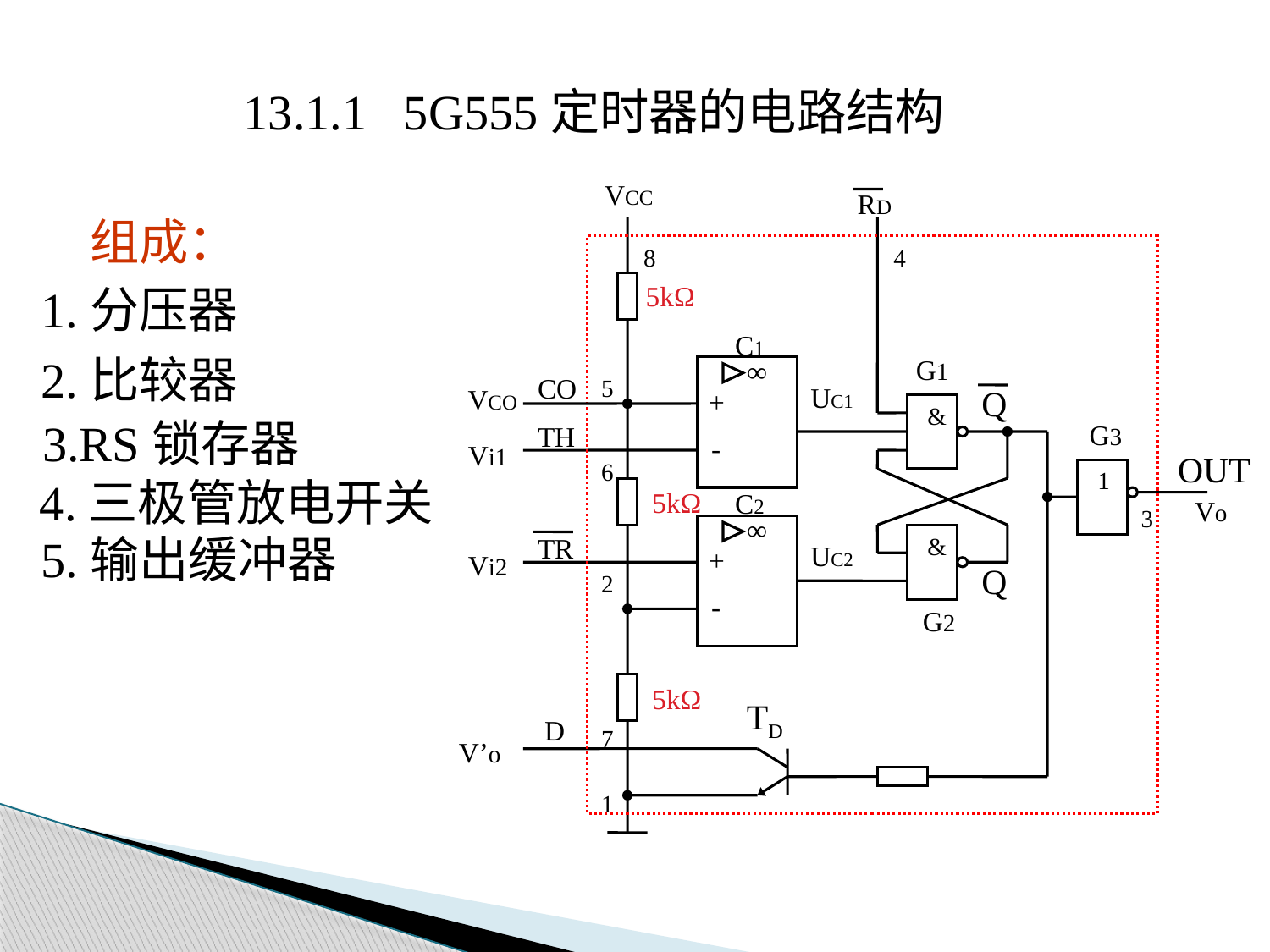

13.1.1   5G555定时器的电路结构
VCC
RD

8
4
5kΩ

C1
G1
∞

CO
5
UC1
VCO
Q
+

&

G3
TH

-

Vi1

OUT

6

1

5kΩ
C2

Vo

3
∞

TR

&

UC2
+
Vi2

Q

2

-
G2

5kΩ
D
7

V’o

1

TD
组成：
1.分压器
2.比较器
3.RS锁存器
4.三极管放电开关
5.输出缓冲器